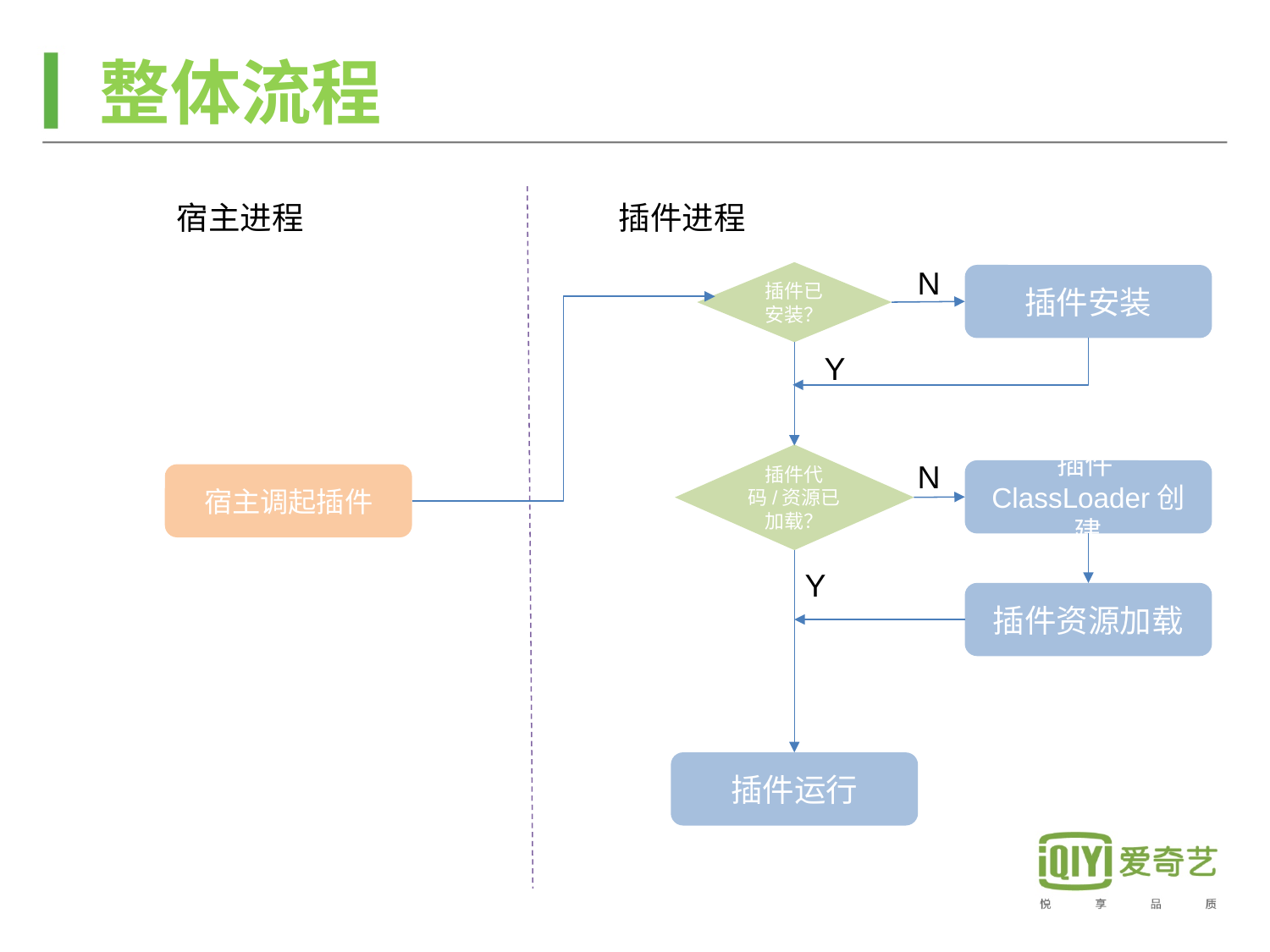

整体流程
宿主进程
插件进程
N
插件已安装？
插件安装
Y
插件代码/资源已加载？
N
插件ClassLoader创建
宿主调起插件
Y
插件资源加载
插件运行